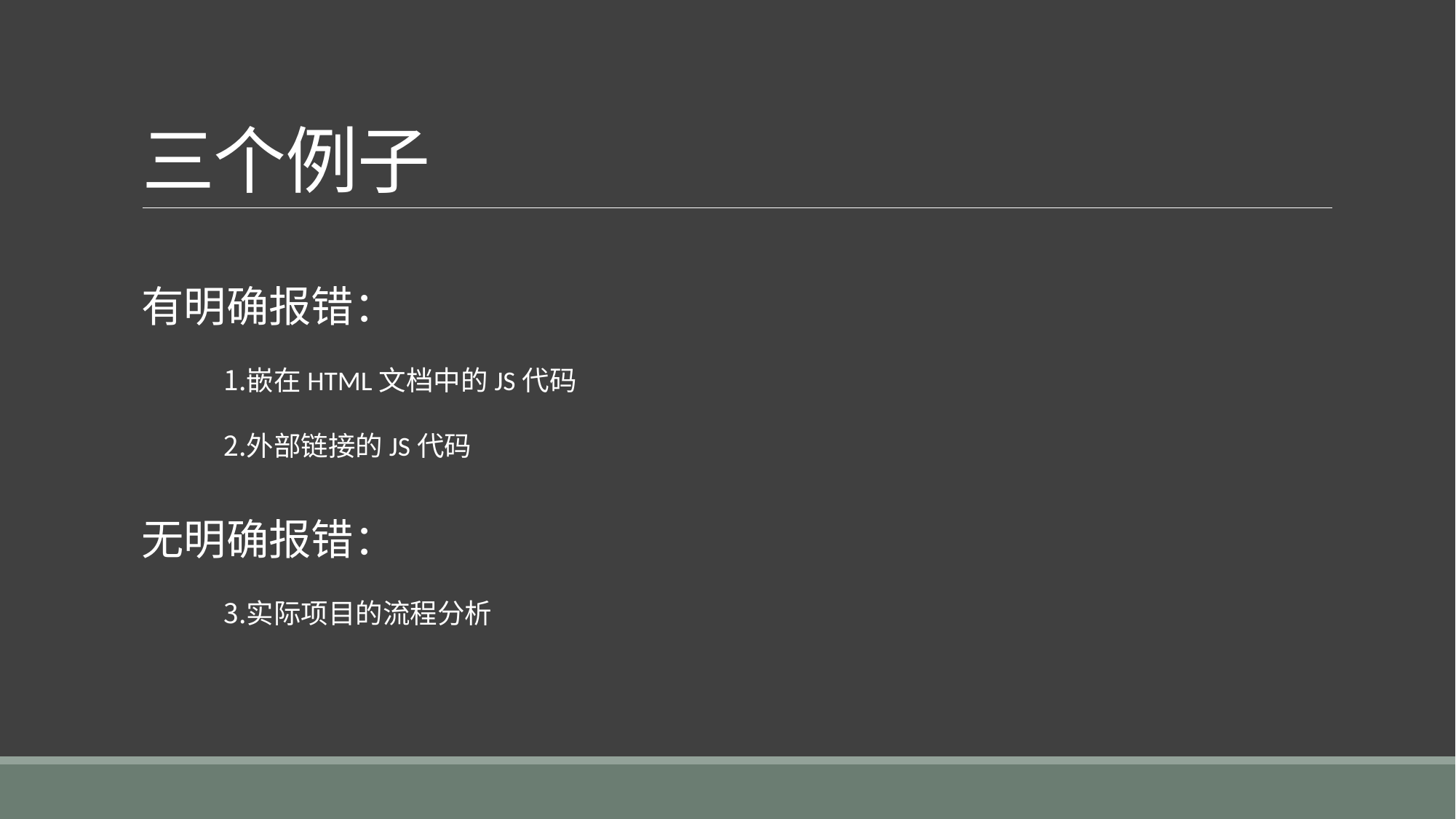

# 三个例子
有明确报错：
嵌在HTML文档中的JS代码
外部链接的JS代码
无明确报错：
实际项目的流程分析